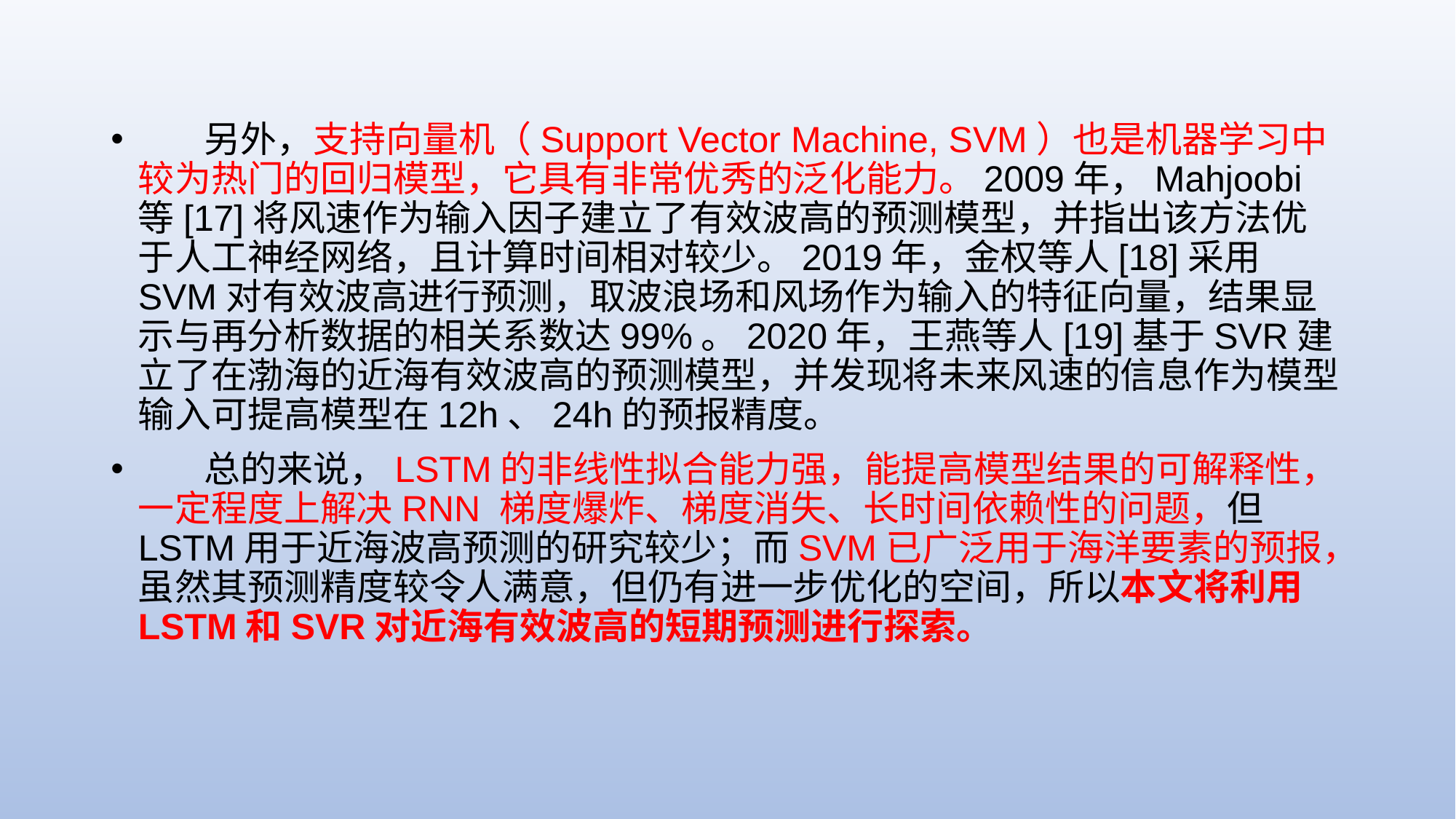

另外，支持向量机（Support Vector Machine, SVM）也是机器学习中较为热门的回归模型，它具有非常优秀的泛化能力。2009年，Mahjoobi等[17]将风速作为输入因子建立了有效波高的预测模型，并指出该方法优于人工神经网络，且计算时间相对较少。2019年，金权等人[18]采用SVM对有效波高进行预测，取波浪场和风场作为输入的特征向量，结果显示与再分析数据的相关系数达99%。2020年，王燕等人[19]基于SVR建立了在渤海的近海有效波高的预测模型，并发现将未来风速的信息作为模型输入可提高模型在12h、24h的预报精度。
       总的来说，LSTM的非线性拟合能力强，能提高模型结果的可解释性，一定程度上解决RNN 梯度爆炸、梯度消失、长时间依赖性的问题，但LSTM用于近海波高预测的研究较少；而SVM已广泛用于海洋要素的预报，虽然其预测精度较令人满意，但仍有进一步优化的空间，所以本文将利用LSTM和SVR对近海有效波高的短期预测进行探索。